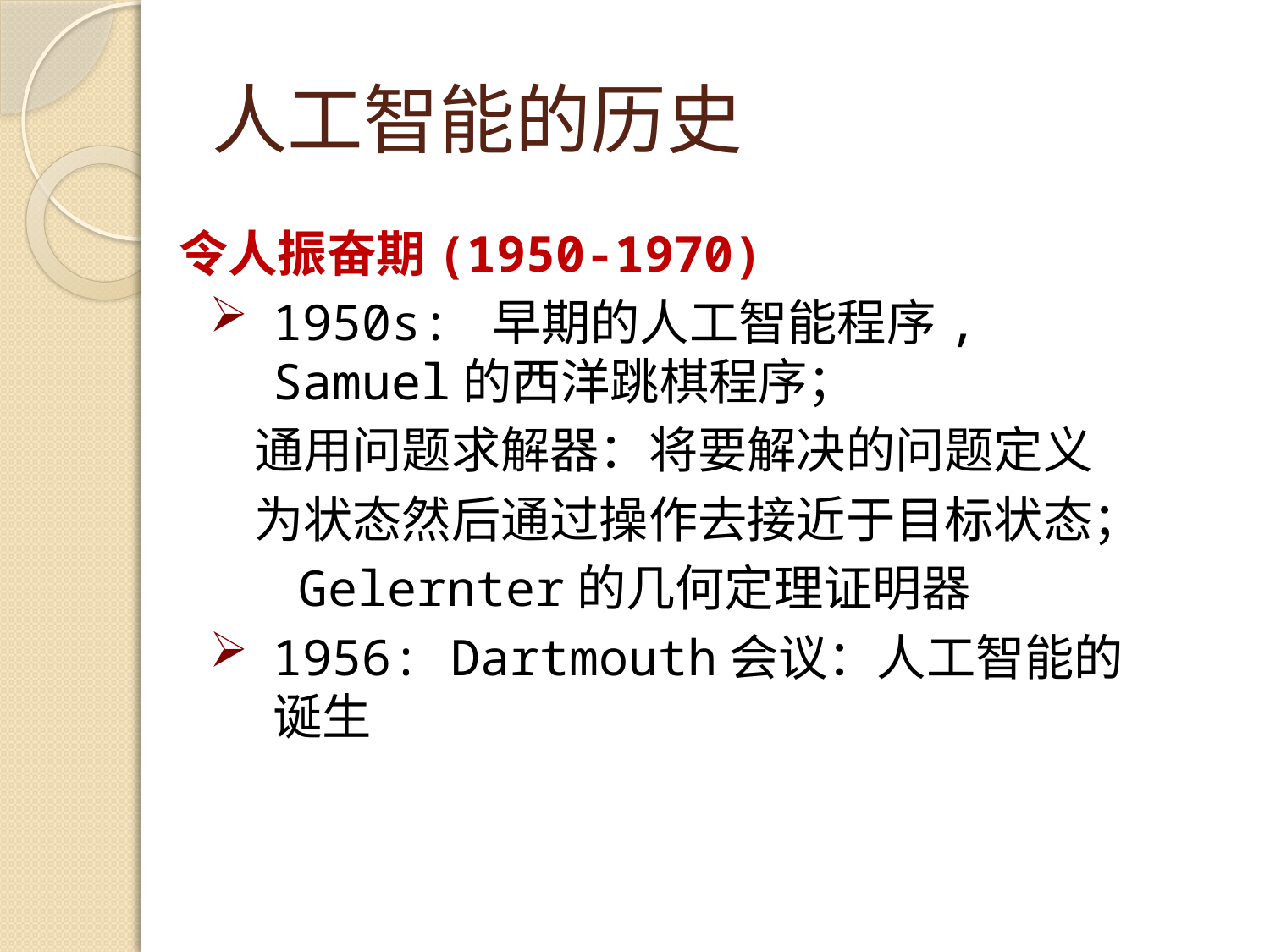

# 人工智能的历史
令人振奋期(1950-1970)
1950s: 早期的人工智能程序, Samuel的西洋跳棋程序；
   通用问题求解器：将要解决的问题定义
   为状态然后通过操作去接近于目标状态；
   Gelernter的几何定理证明器
1956: Dartmouth会议：人工智能的诞生